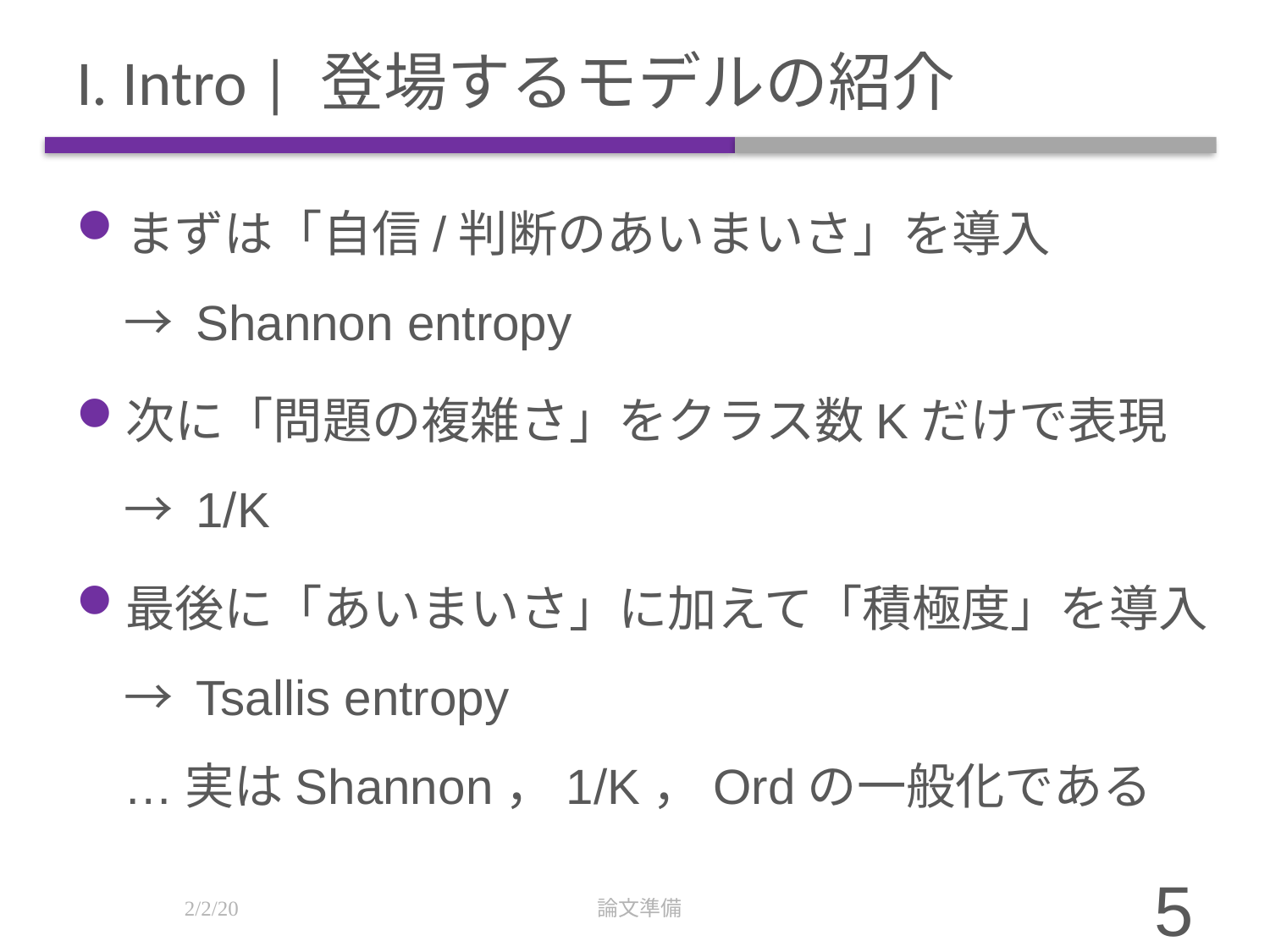

# I. Intro | 登場するモデルの紹介
まずは「自信/判断のあいまいさ」を導入
→ Shannon entropy
次に「問題の複雑さ」をクラス数Kだけで表現
→ 1/K
最後に「あいまいさ」に加えて「積極度」を導入
→ Tsallis entropy
…実はShannon，1/K，Ordの一般化である
2/2/20
論文準備